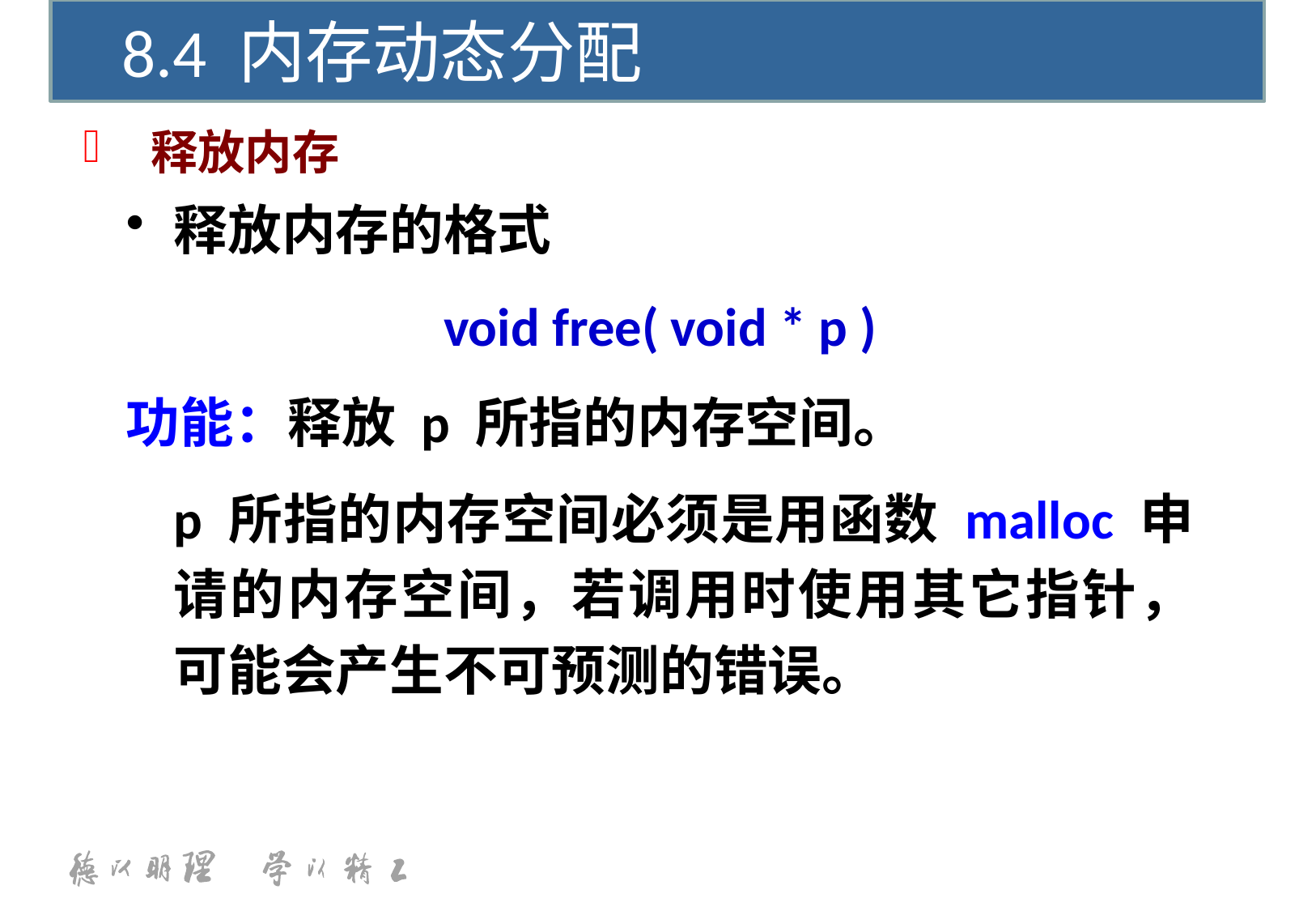

8.4 内存动态分配
 释放内存

释放内存的格式
void free( void * p )
功能：释放 p 所指的内存空间。
	p 所指的内存空间必须是用函数 malloc 申请的内存空间，若调用时使用其它指针，可能会产生不可预测的错误。
94